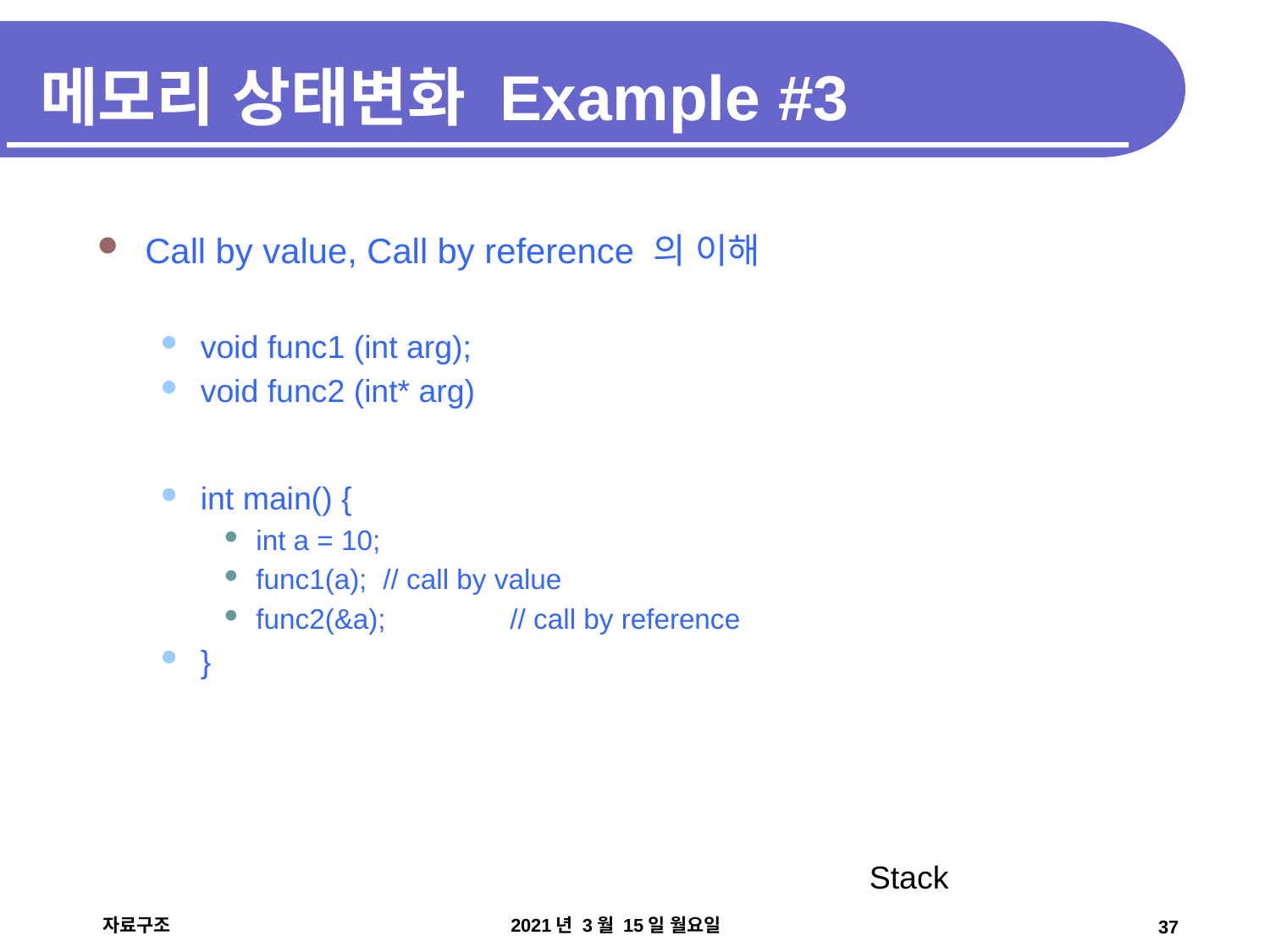

# 메모리 상태변화 Example #3
Call by value, Call by reference 의 이해

void func1 (int arg);
void func2 (int* arg)

int main() {
int a = 10;
func1(a);	// call by value
func2(&a);	// call by reference
}
Stack
37